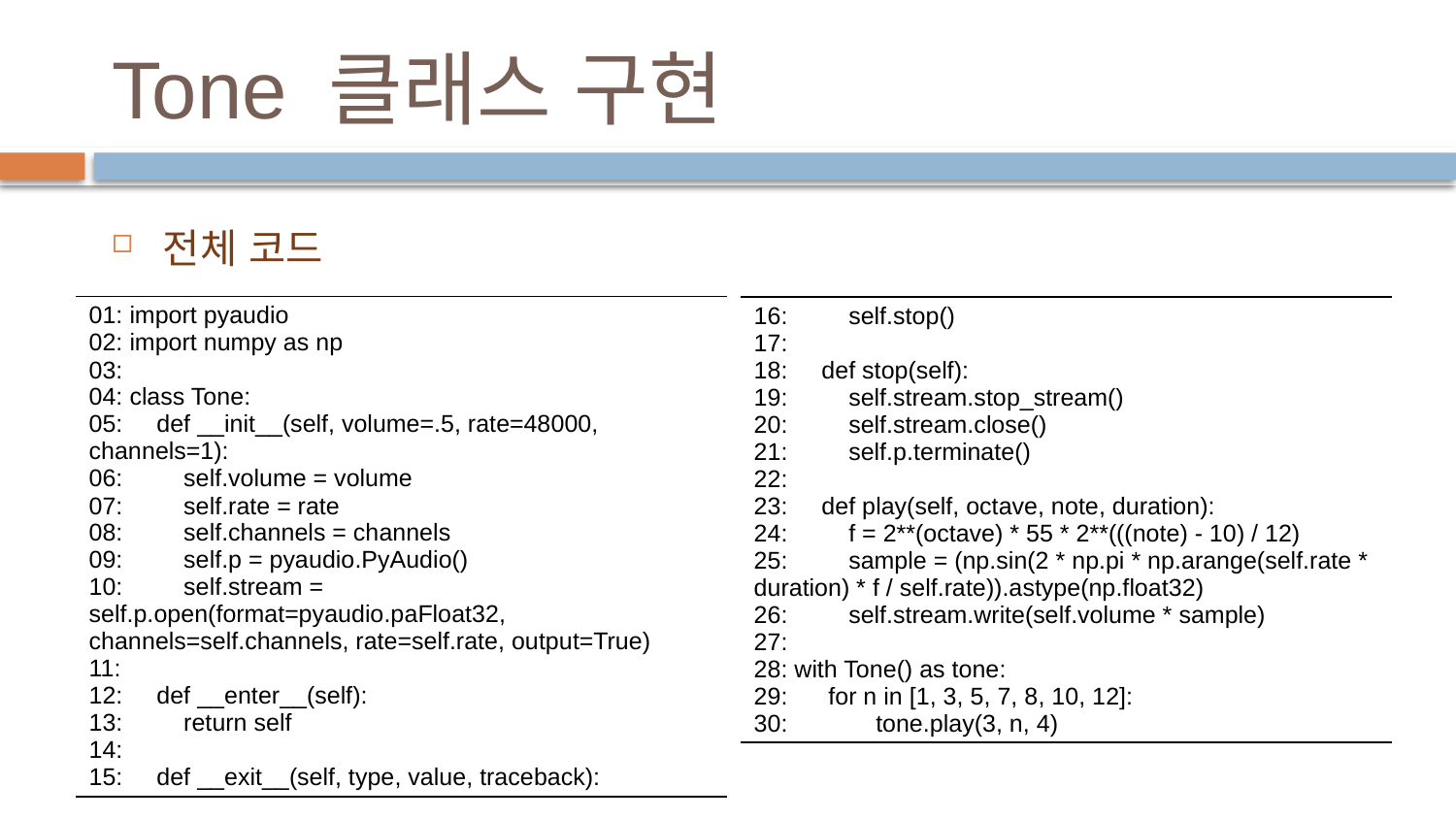

# Tone 클래스 구현
전체 코드
| 01: import pyaudio 02: import numpy as np 03: 04: class Tone: 05: def \_\_init\_\_(self, volume=.5, rate=48000, channels=1): 06: self.volume = volume 07: self.rate = rate 08: self.channels = channels 09: self.p = pyaudio.PyAudio() 10: self.stream = self.p.open(format=pyaudio.paFloat32, channels=self.channels, rate=self.rate, output=True) 11: 12: def \_\_enter\_\_(self): 13: return self 14: 15: def \_\_exit\_\_(self, type, value, traceback): |
| --- |
| 16: self.stop() 17: 18: def stop(self): 19: self.stream.stop\_stream() 20: self.stream.close() 21: self.p.terminate() 22: 23: def play(self, octave, note, duration): 24: f = 2\*\*(octave) \* 55 \* 2\*\*(((note) - 10) / 12) 25: sample = (np.sin(2 \* np.pi \* np.arange(self.rate \* duration) \* f / self.rate)).astype(np.float32) 26: self.stream.write(self.volume \* sample) 27: 28: with Tone() as tone: 29: for n in [1, 3, 5, 7, 8, 10, 12]: 30: tone.play(3, n, 4) |
| --- |